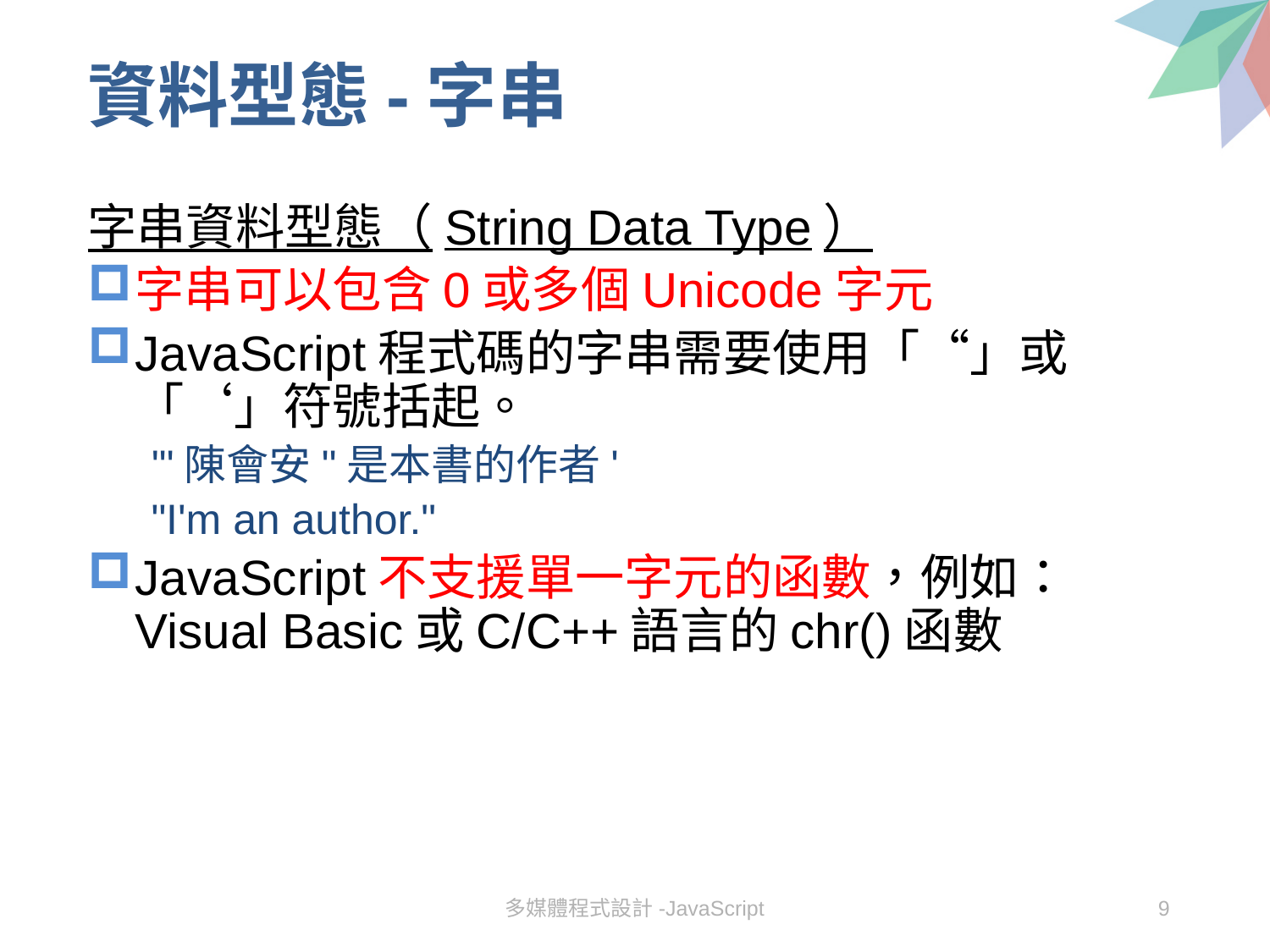

# 資料型態-字串
字串資料型態（String Data Type）
字串可以包含0或多個Unicode字元
JavaScript程式碼的字串需要使用「“」或「‘」符號括起。
'"陳會安"是本書的作者'
"I'm an author."
JavaScript不支援單一字元的函數，例如：Visual Basic或C/C++語言的chr()函數
多媒體程式設計-JavaScript
9